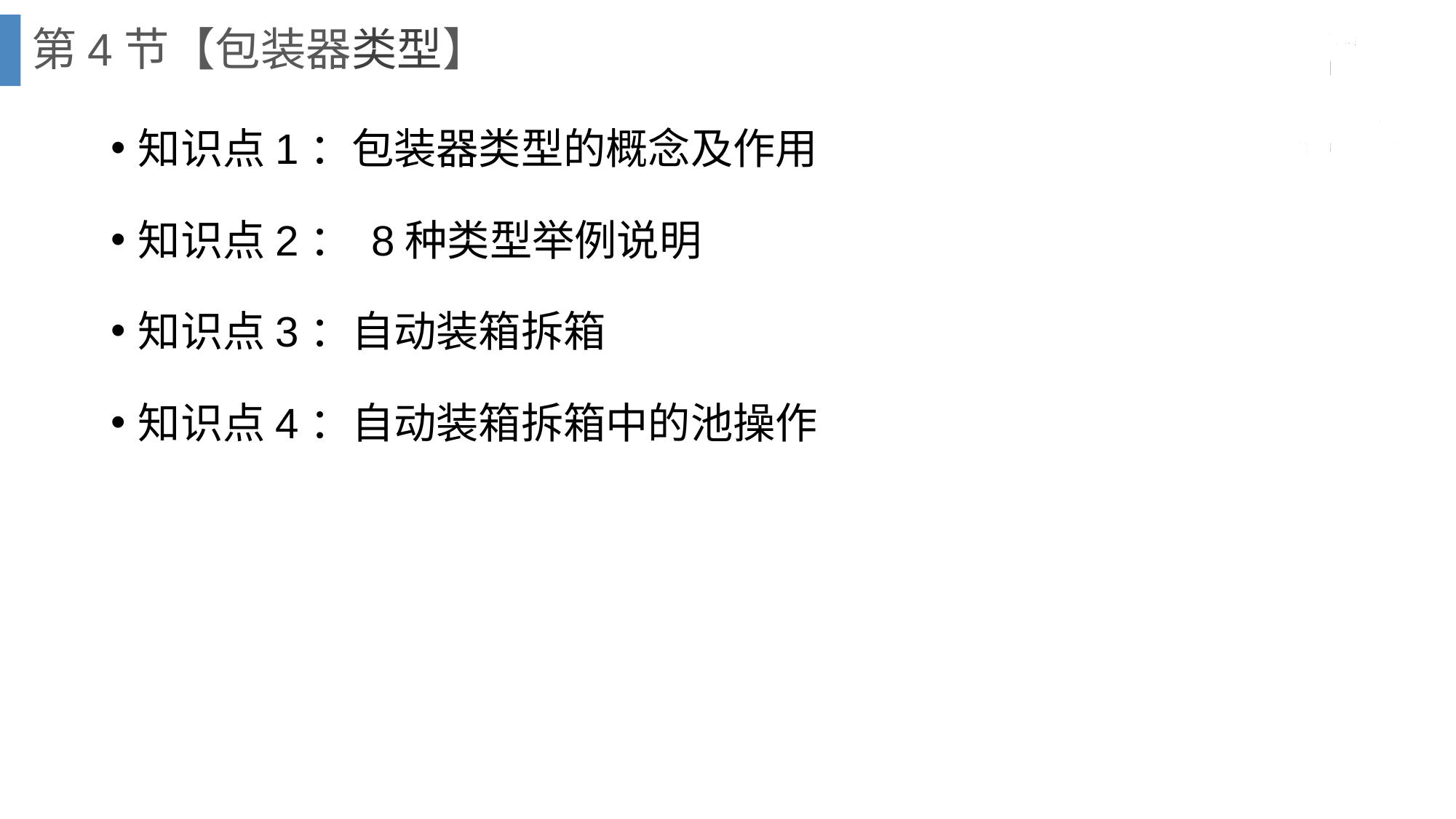

# 第4节【包装器类型】
知识点1：包装器类型的概念及作用
知识点2： 8种类型举例说明
知识点3：自动装箱拆箱
知识点4：自动装箱拆箱中的池操作